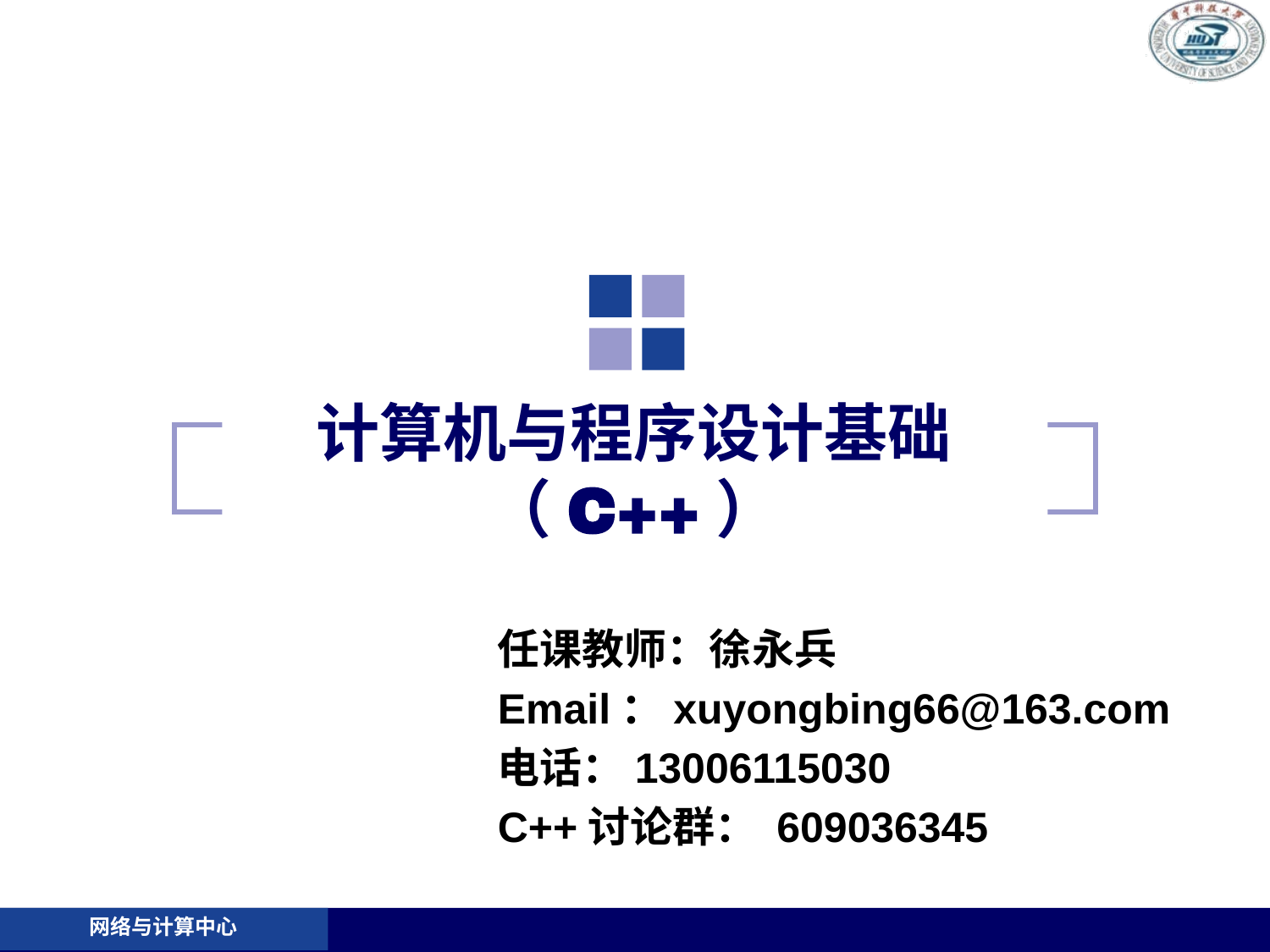

# 计算机与程序设计基础 （C++）
任课教师：徐永兵
Email：xuyongbing66@163.com
电话：13006115030
C++讨论群： 609036345
网络与计算中心